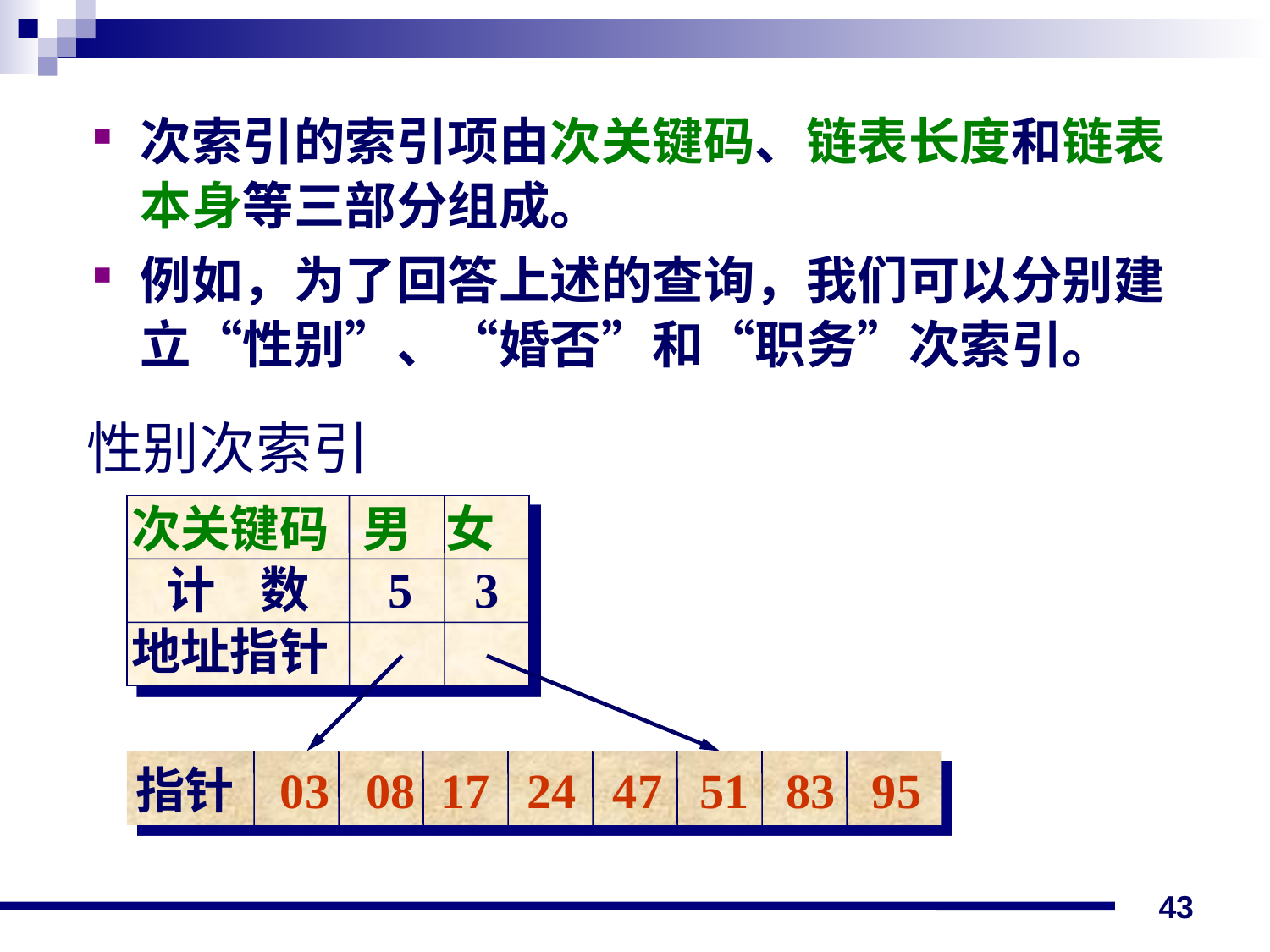

次索引的索引项由次关键码、链表长度和链表本身等三部分组成。
例如，为了回答上述的查询，我们可以分别建立“性别”、“婚否”和“职务”次索引。
性别次索引
次关键码   男   女
  计    数      5     3
地址指针

指针   03   08  17   24   47   51   83   95
43